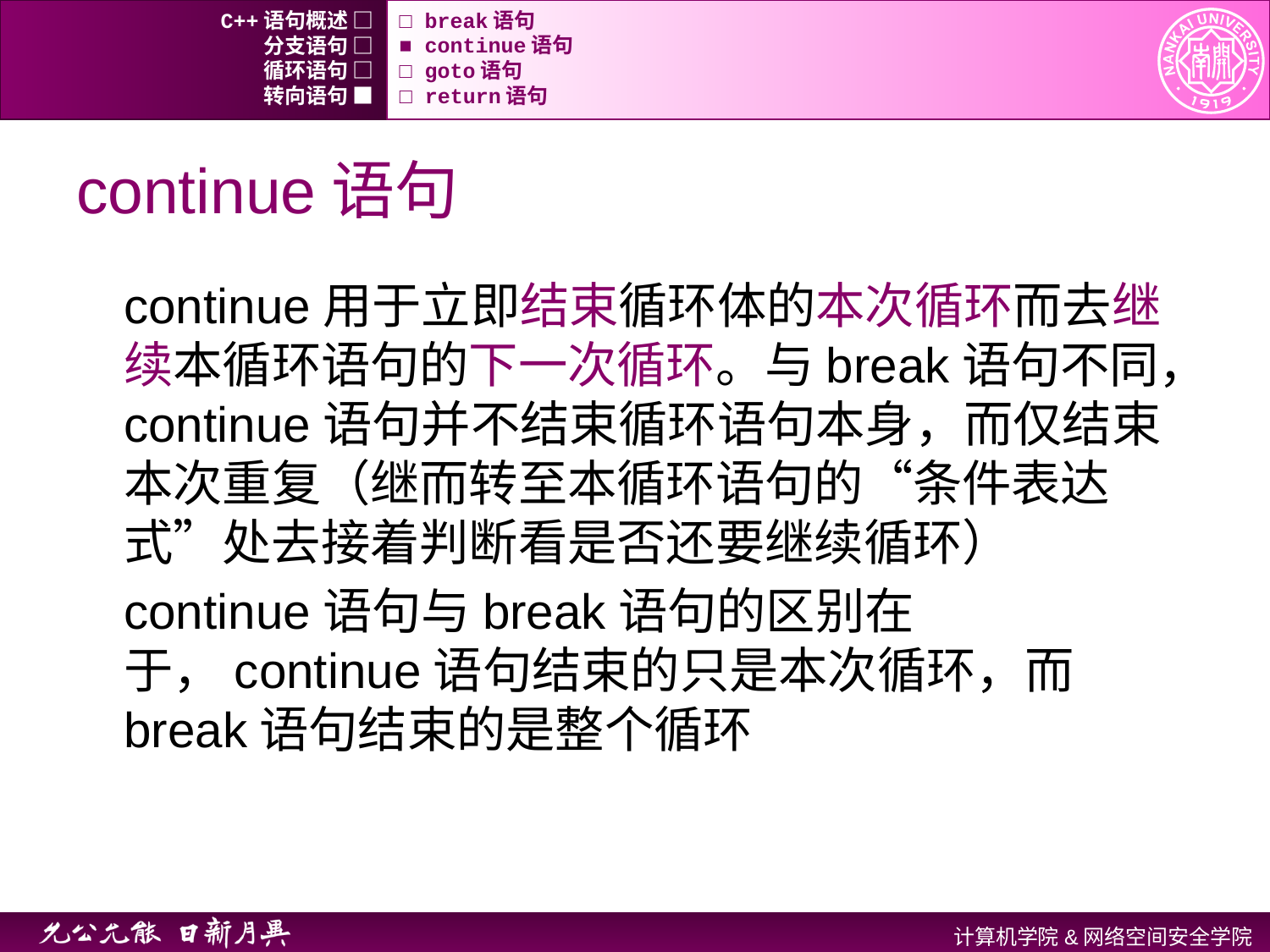

C++语句概述 □
□ break语句
分支语句 □
■ continue语句
循环语句 □
□ goto语句
转向语句 ■
□ return语句
# continue语句
continue用于立即结束循环体的本次循环而去继续本循环语句的下一次循环。与break语句不同，continue语句并不结束循环语句本身，而仅结束本次重复（继而转至本循环语句的“条件表达式”处去接着判断看是否还要继续循环）
continue语句与break语句的区别在于，continue语句结束的只是本次循环，而break语句结束的是整个循环